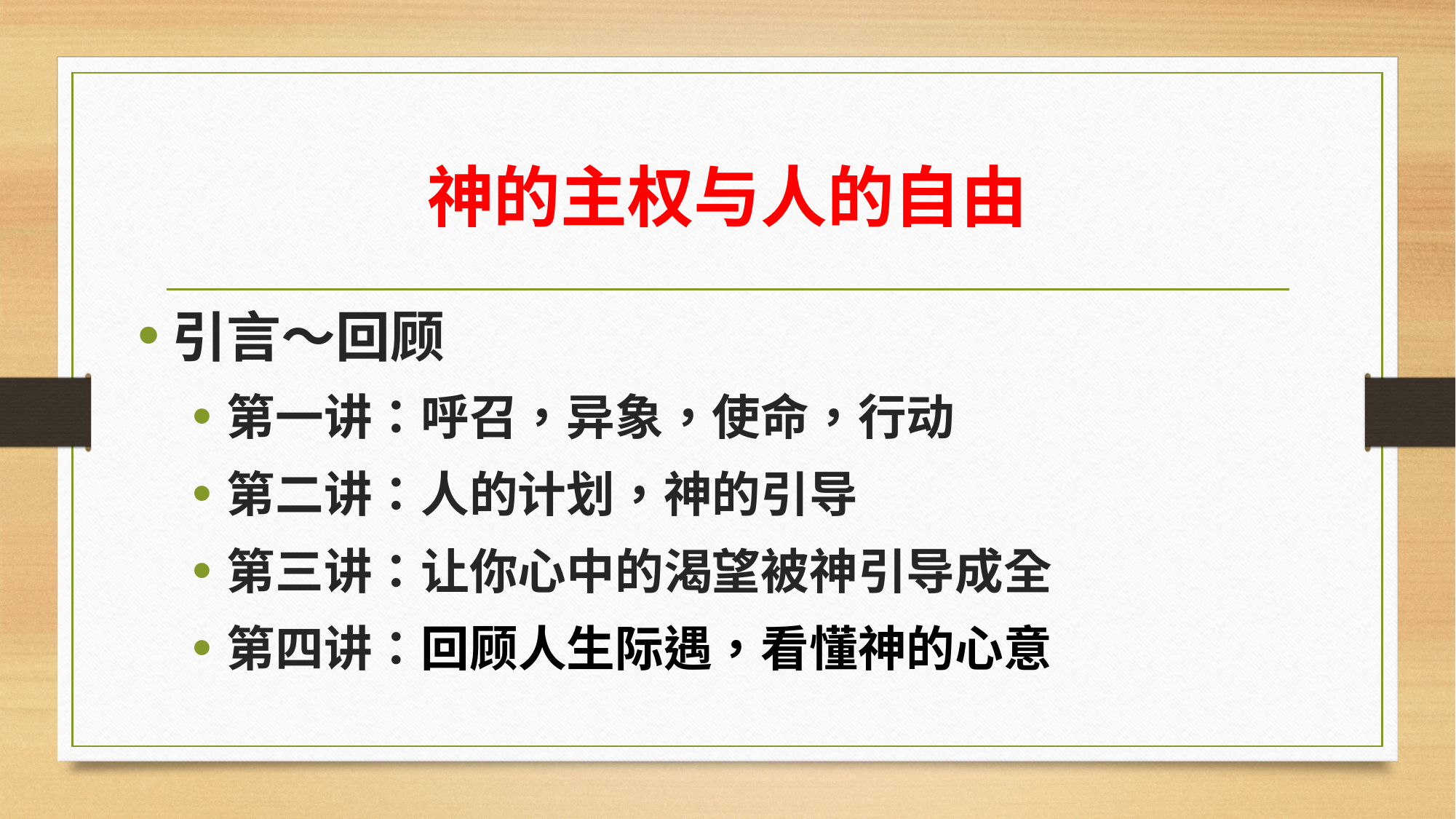

# 神的主权与人的自由
引言～回顾
第一讲：呼召，异象，使命，行动
第二讲：人的计划，神的引导
第三讲：让你心中的渴望被神引导成全
第四讲：回顾人生际遇，看懂神的心意